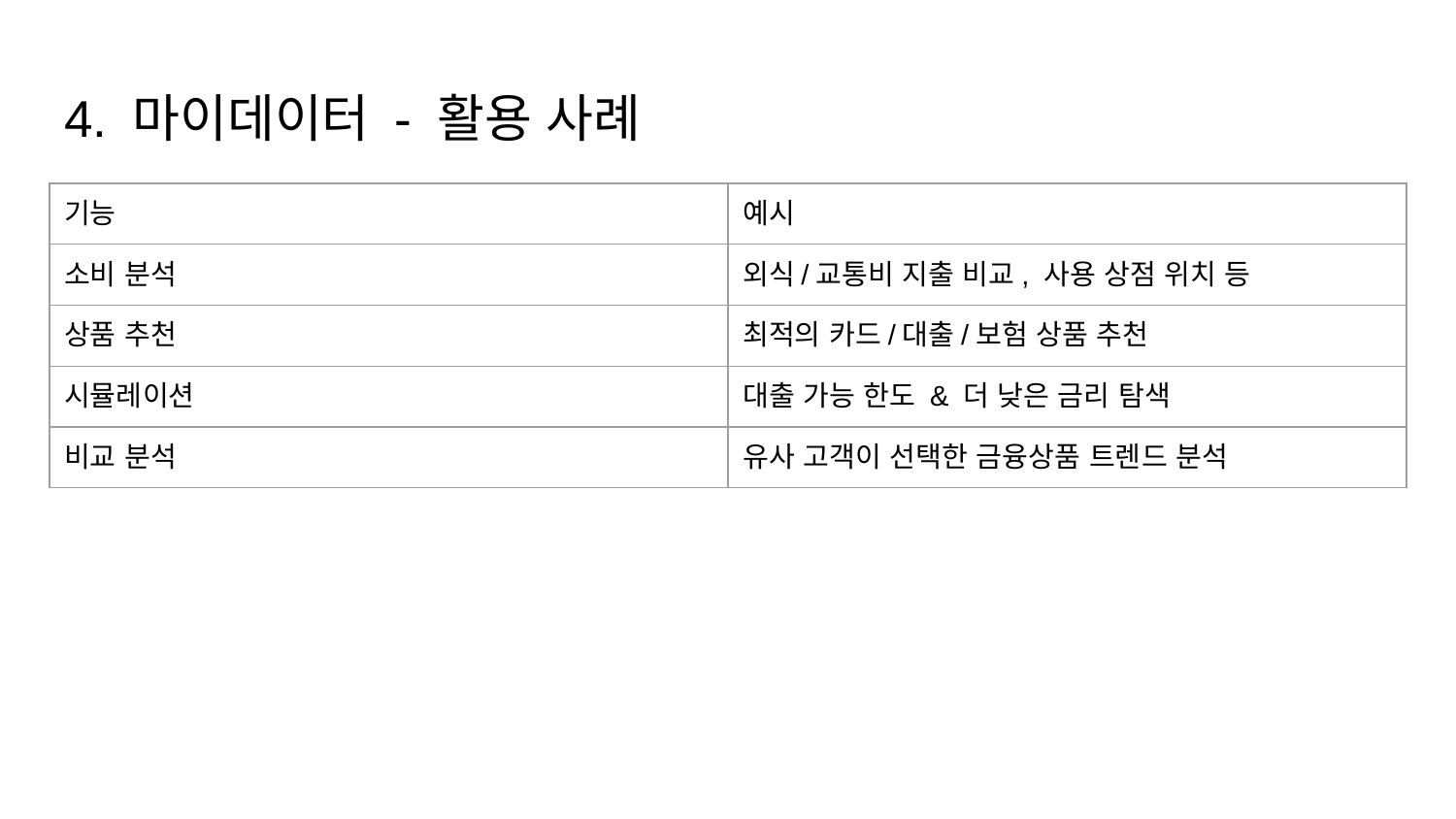

# 4. 마이데이터 - 활용 사례
| 기능 | 예시 |
| --- | --- |
| 소비 분석 | 외식/교통비 지출 비교, 사용 상점 위치 등 |
| 상품 추천 | 최적의 카드/대출/보험 상품 추천 |
| 시뮬레이션 | 대출 가능 한도 & 더 낮은 금리 탐색 |
| 비교 분석 | 유사 고객이 선택한 금융상품 트렌드 분석 |